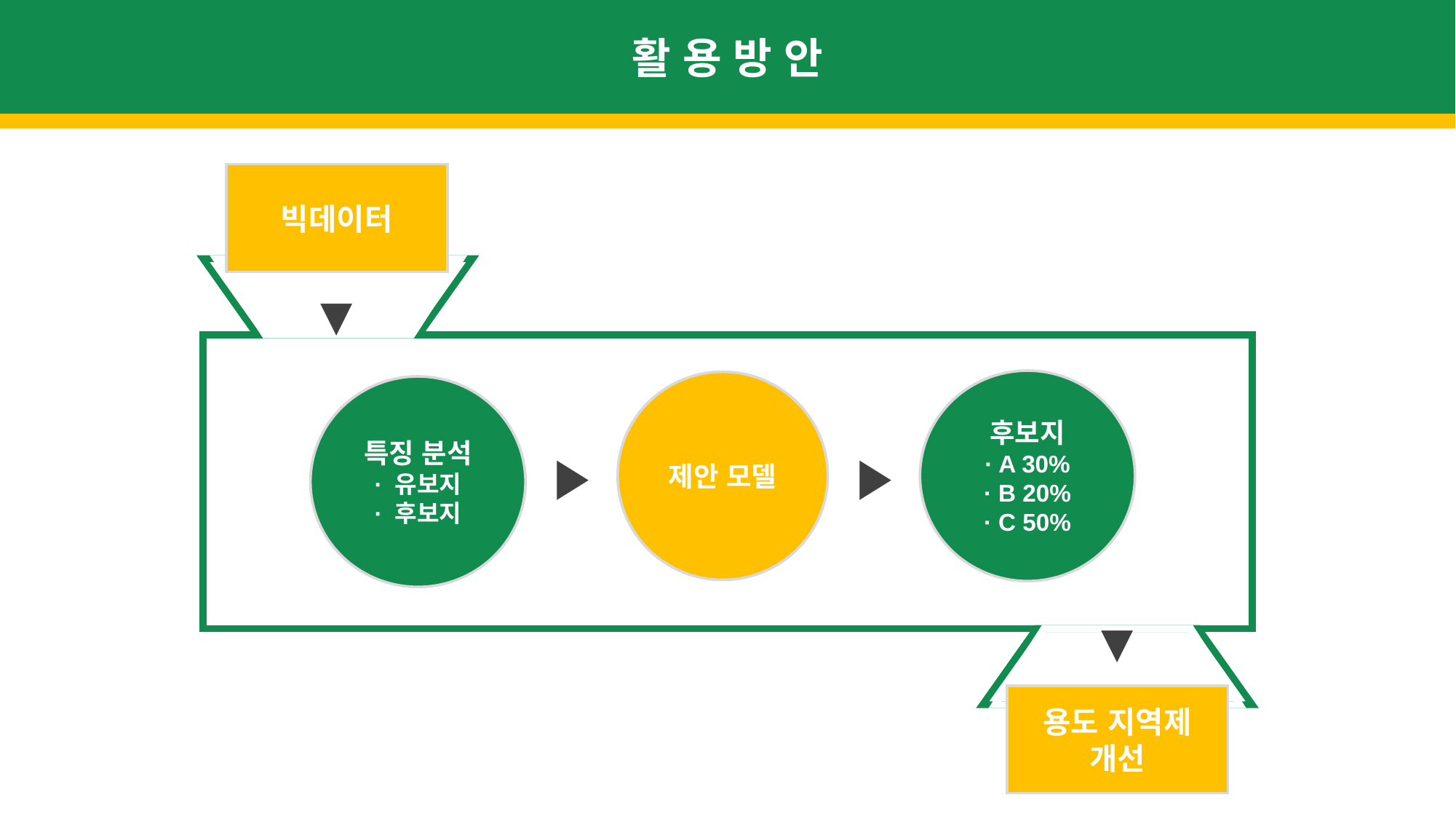

활 용 방 안
빅데이터

▼
후보지
· A 30%
· B 20%
· C 50%
제안 모델
특징 분석
· 유보지
· 후보지
▶
▶
▼
용도 지역제
개선